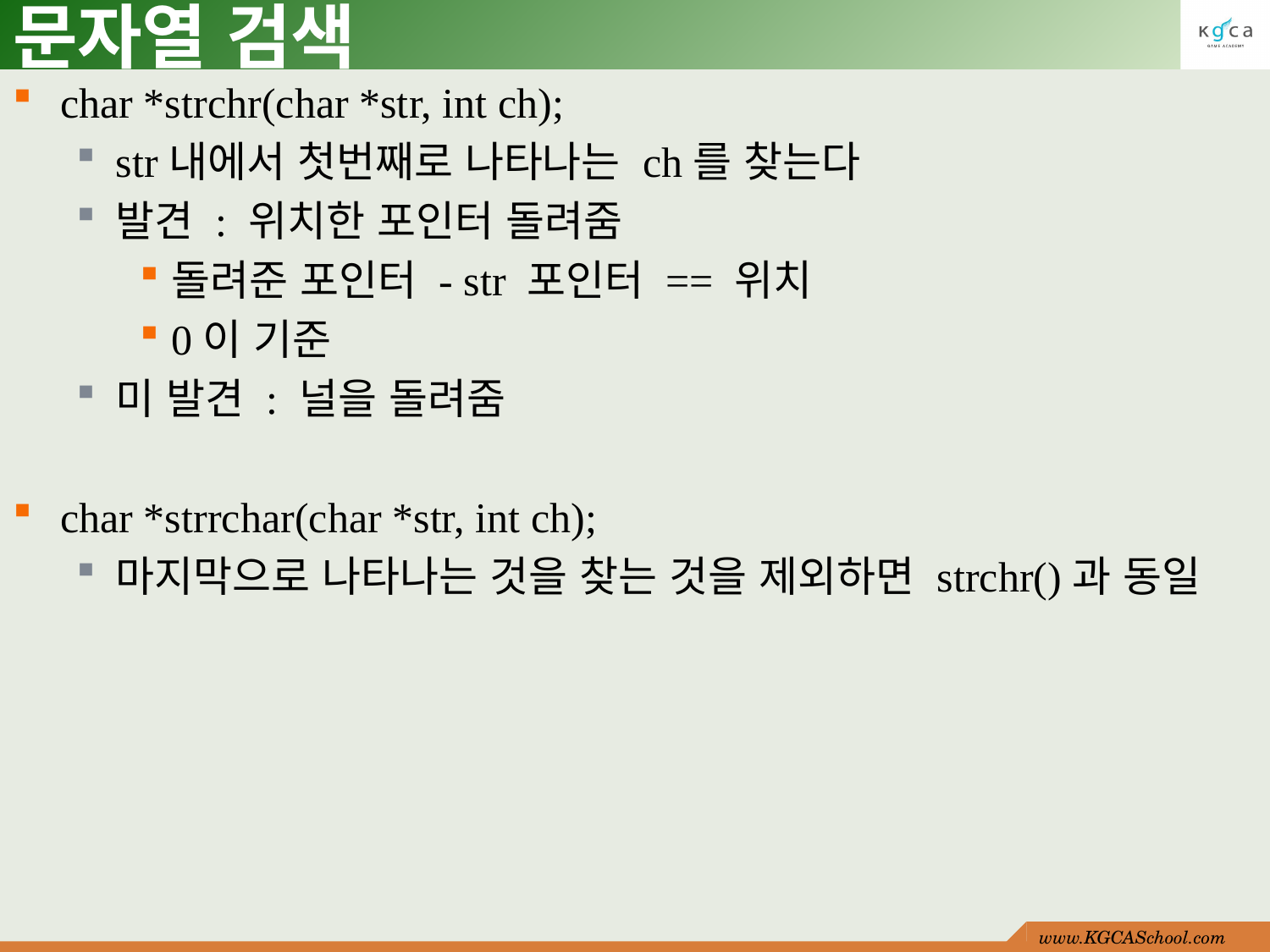

# 문자열 검색
char *strchr(char *str, int ch);
str내에서 첫번째로 나타나는 ch를 찾는다
발견 : 위치한 포인터 돌려줌
돌려준 포인터 - str 포인터 == 위치
0이 기준
미 발견 : 널을 돌려줌

char *strrchar(char *str, int ch);
마지막으로 나타나는 것을 찾는 것을 제외하면 strchr()과 동일